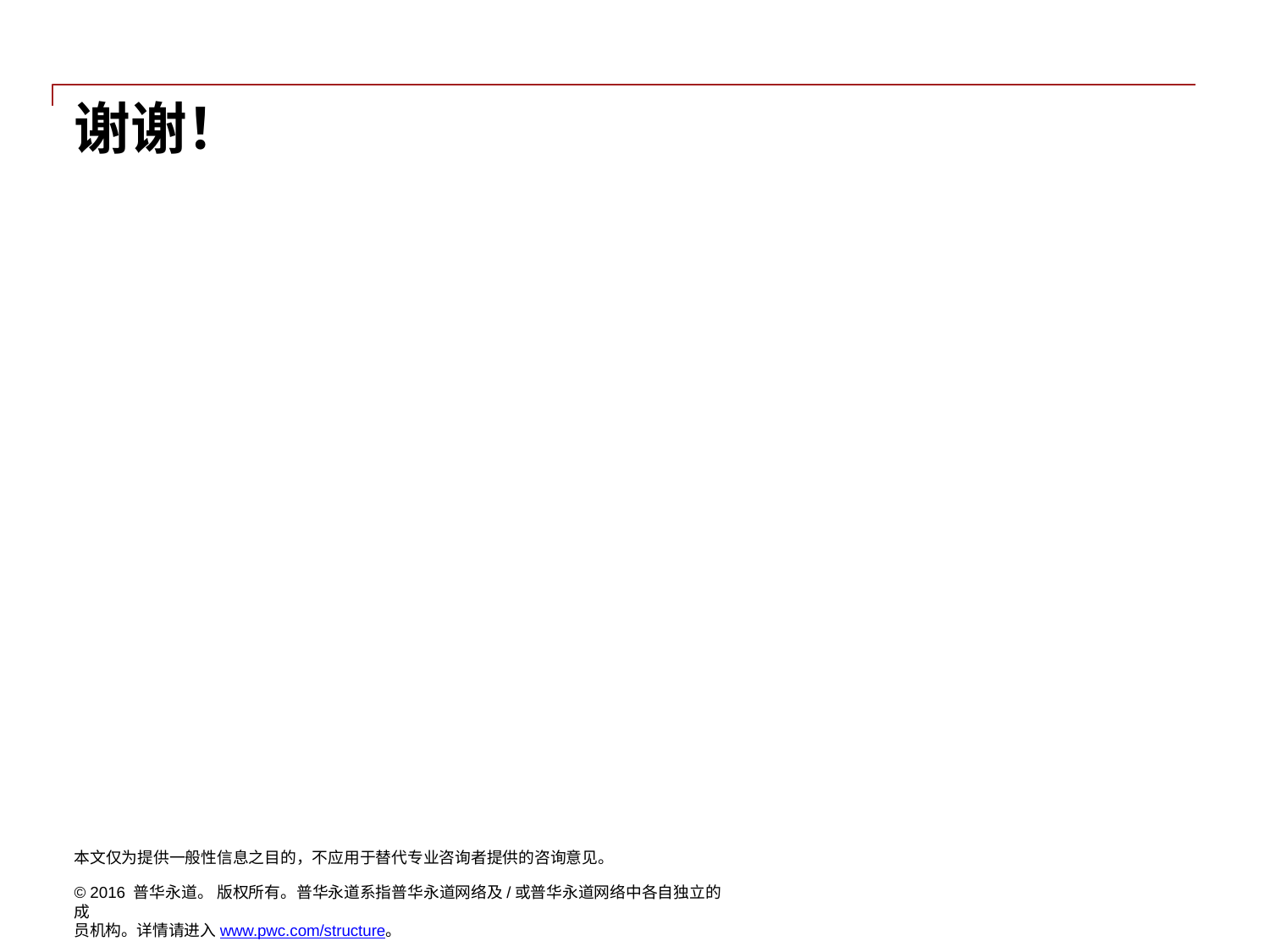

谢谢！
本文仅为提供一般性信息之目的，不应用于替代专业咨询者提供的咨询意见。

© 2016 普华永道。 版权所有。普华永道系指普华永道网络及/或普华永道网络中各自独立的成
员机构。详情请进入www.pwc.com/structure。